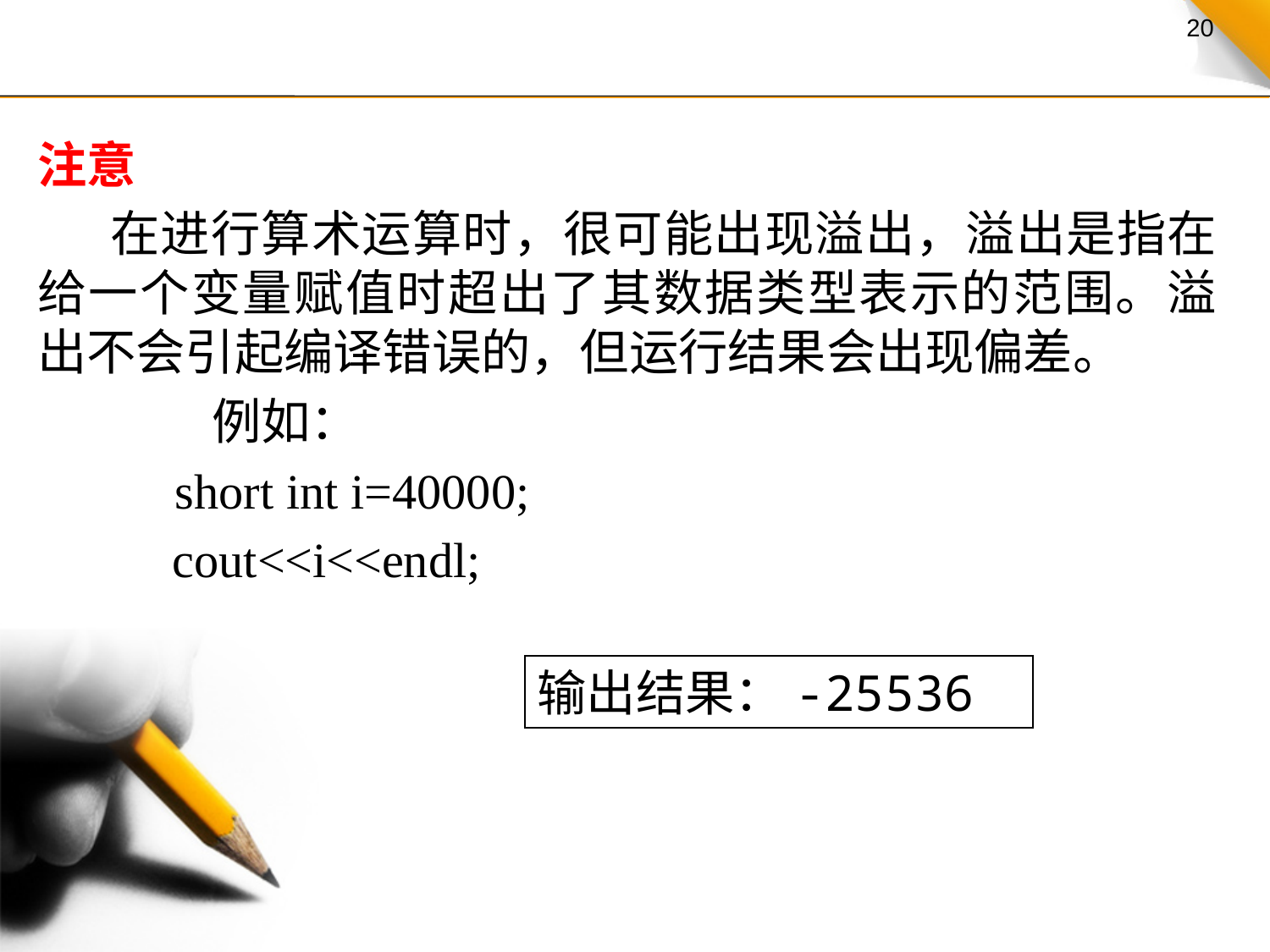

注意
     在进行算术运算时，很可能出现溢出，溢出是指在给一个变量赋值时超出了其数据类型表示的范围。溢出不会引起编译错误的，但运行结果会出现偏差。
     	例如：
          short int i=40000;
           cout<<i<<endl;
输出结果：-25536